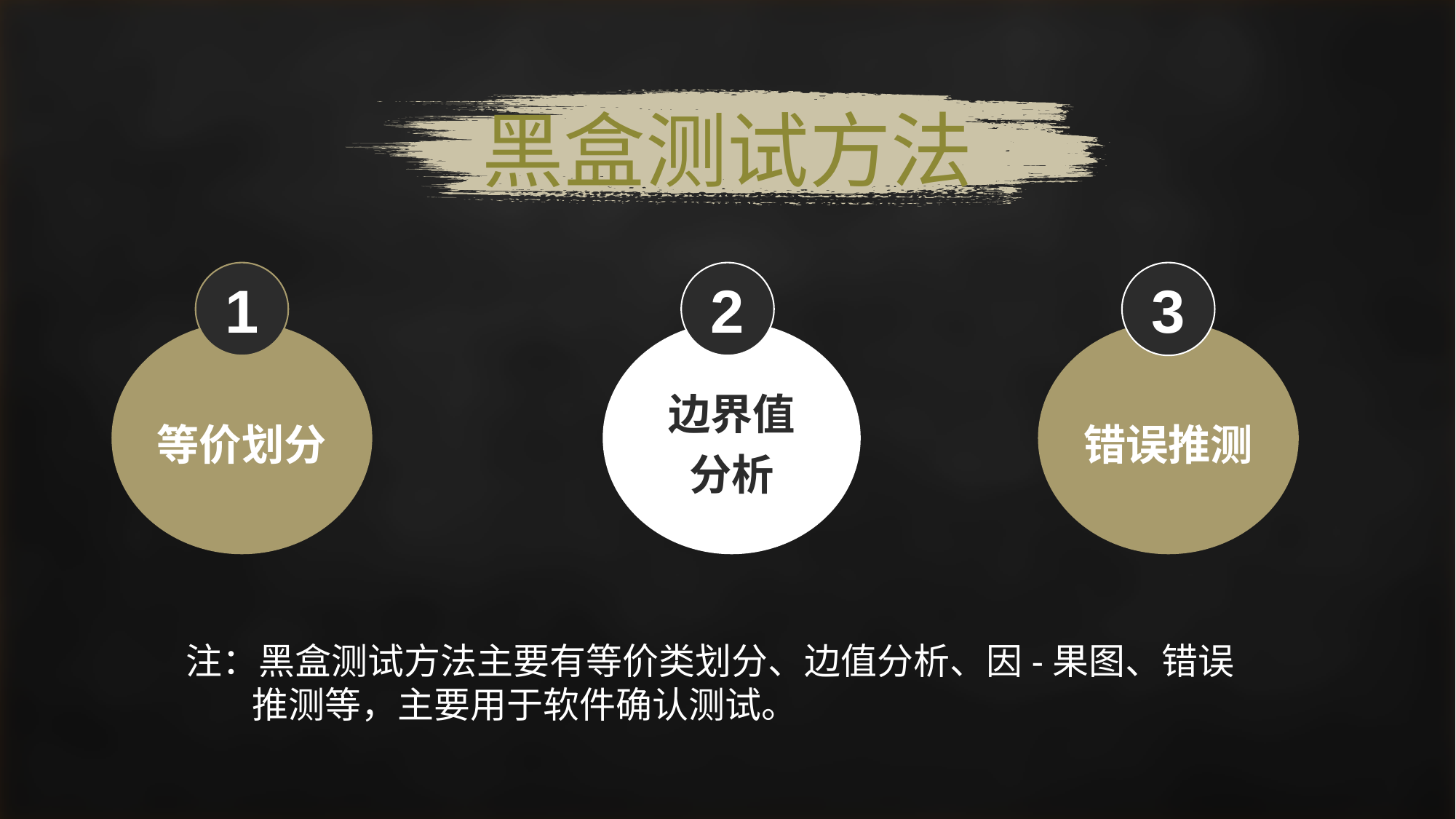

黑盒测试方法
1
2
3
边界值
分析
等价划分
错误推测
注：黑盒测试方法主要有等价类划分、边值分析、因-果图、错误
       推测等，主要用于软件确认测试。